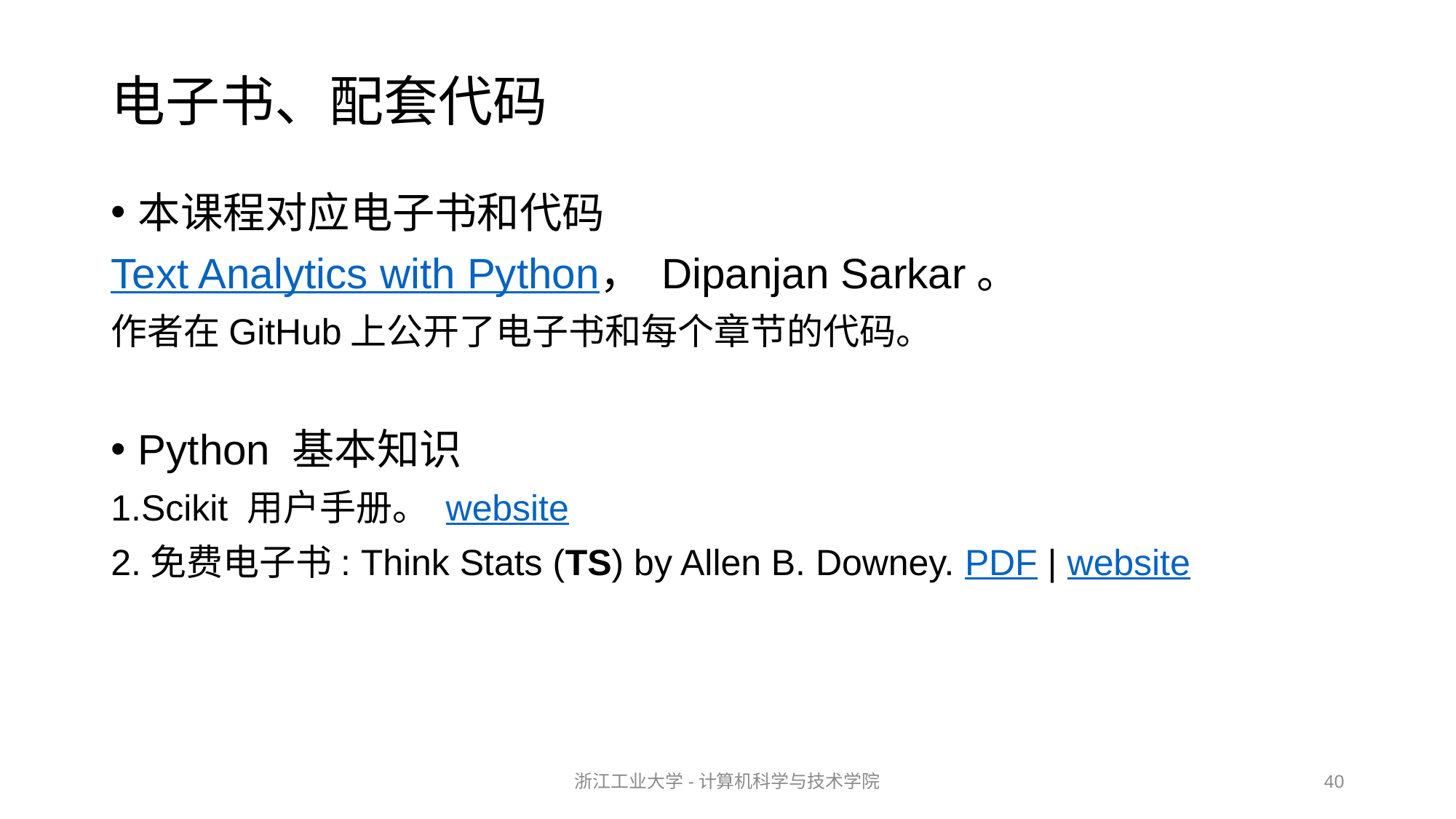

# 电子书、配套代码
本课程对应电子书和代码
Text Analytics with Python， Dipanjan Sarkar。
作者在GitHub上公开了电子书和每个章节的代码。

Python 基本知识
1.Scikit 用户手册。 website
2.免费电子书: Think Stats (TS) by Allen B. Downey. PDF | website

浙江工业大学-计算机科学与技术学院
40